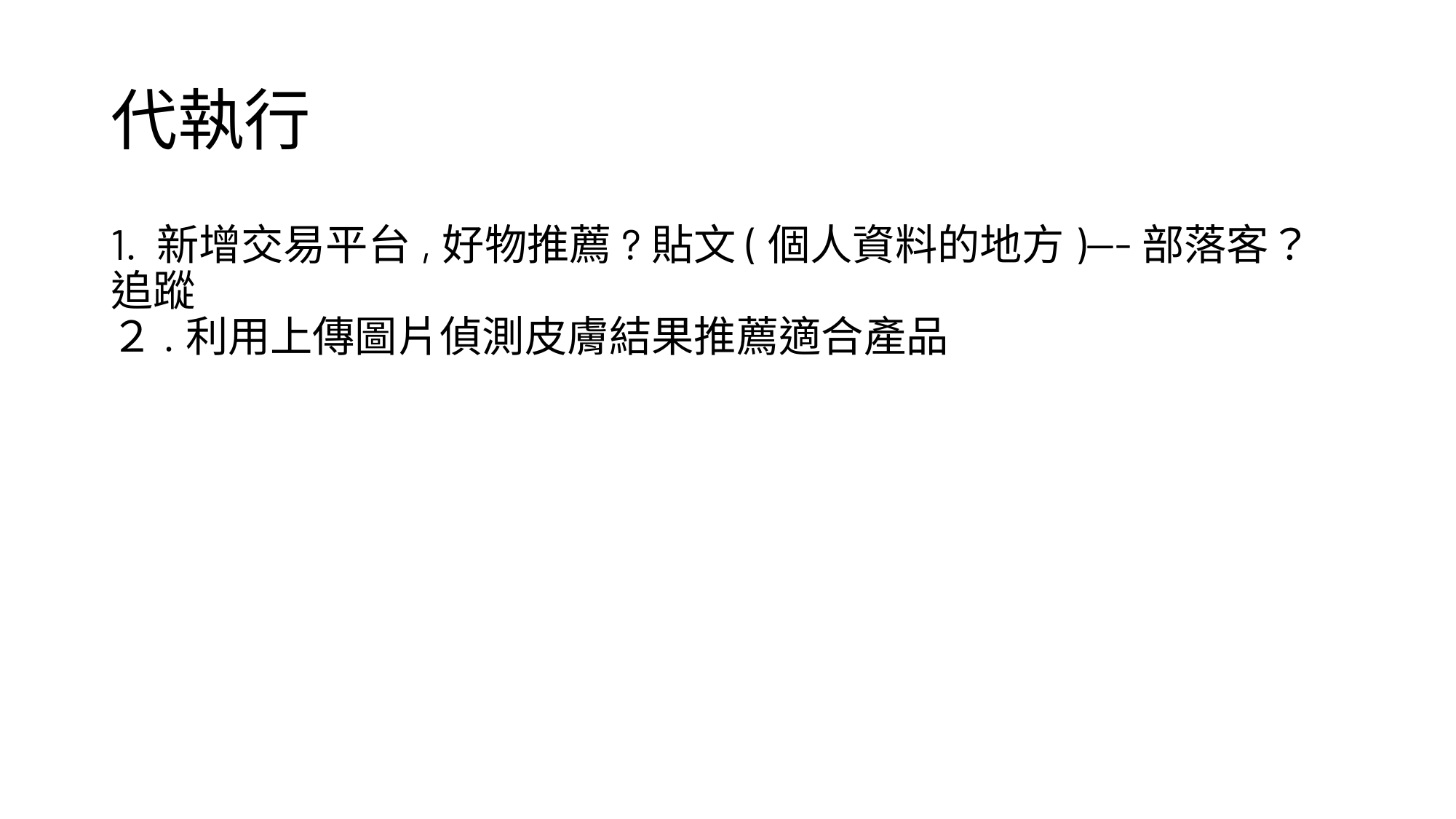

# 代執行
1. 新增交易平台,好物推薦?貼文(個人資料的地方)---部落客？ 追蹤
２.利用上傳圖片偵測皮膚結果推薦適合產品